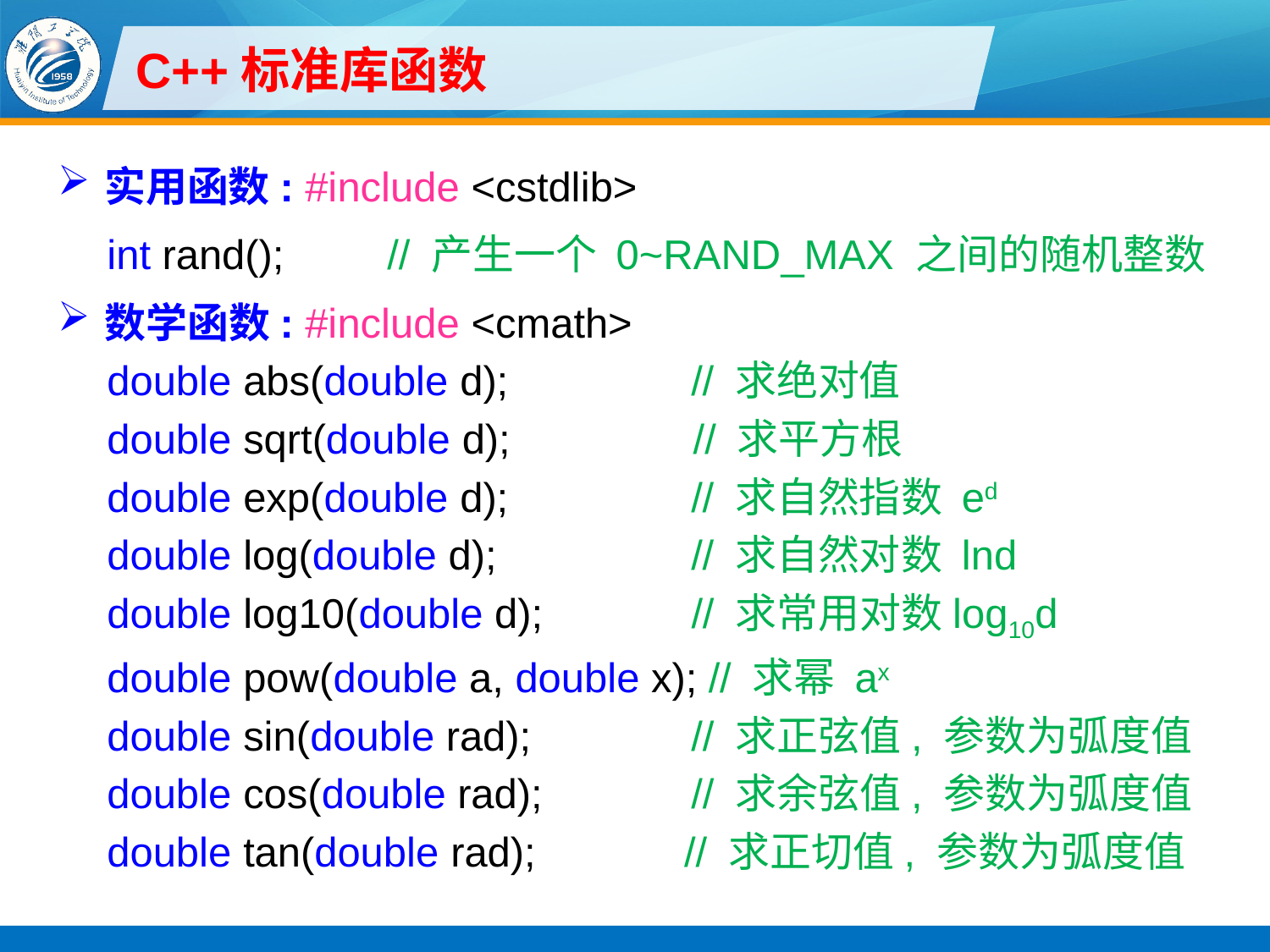

# C++标准库函数
实用函数: #include <cstdlib>
int rand();         // 产生一个 0~RAND_MAX 之间的随机整数
数学函数: #include <cmath>
double abs(double d);                // 求绝对值
double sqrt(double d);                // 求平方根
double exp(double d);                // 求自然指数 ed
double log(double d);                 // 求自然对数 lnd
double log10(double d);             // 求常用对数log10d
double pow(double a, double x); // 求幂 ax
double sin(double rad);              // 求正弦值, 参数为弧度值
double cos(double rad);             // 求余弦值, 参数为弧度值
double tan(double rad);             // 求正切值, 参数为弧度值